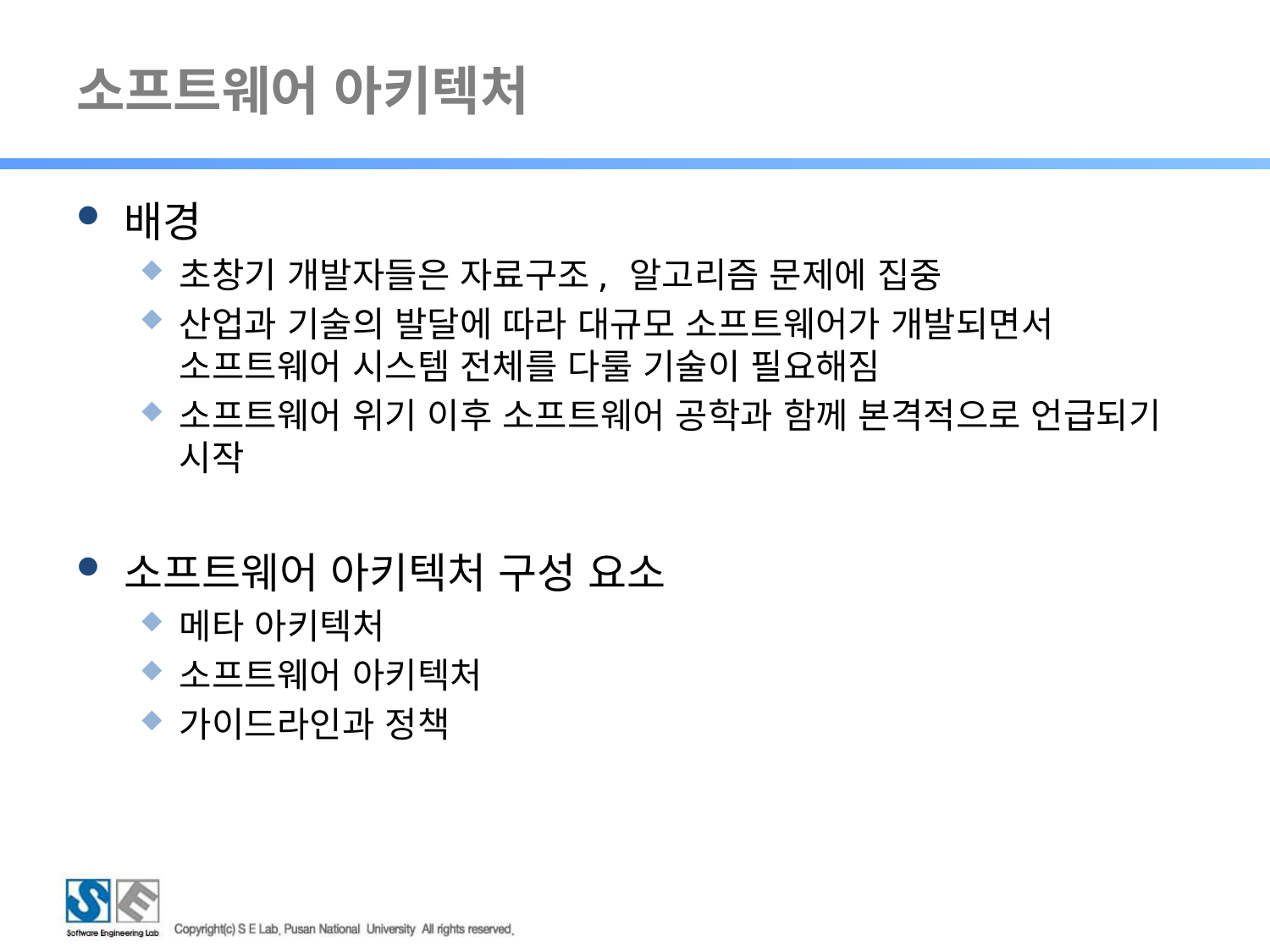

# 소프트웨어 아키텍처
배경
초창기 개발자들은 자료구조, 알고리즘 문제에 집중
산업과 기술의 발달에 따라 대규모 소프트웨어가 개발되면서 소프트웨어 시스템 전체를 다룰 기술이 필요해짐
소프트웨어 위기 이후 소프트웨어 공학과 함께 본격적으로 언급되기 시작

소프트웨어 아키텍처 구성 요소
메타 아키텍처
소프트웨어 아키텍처
가이드라인과 정책